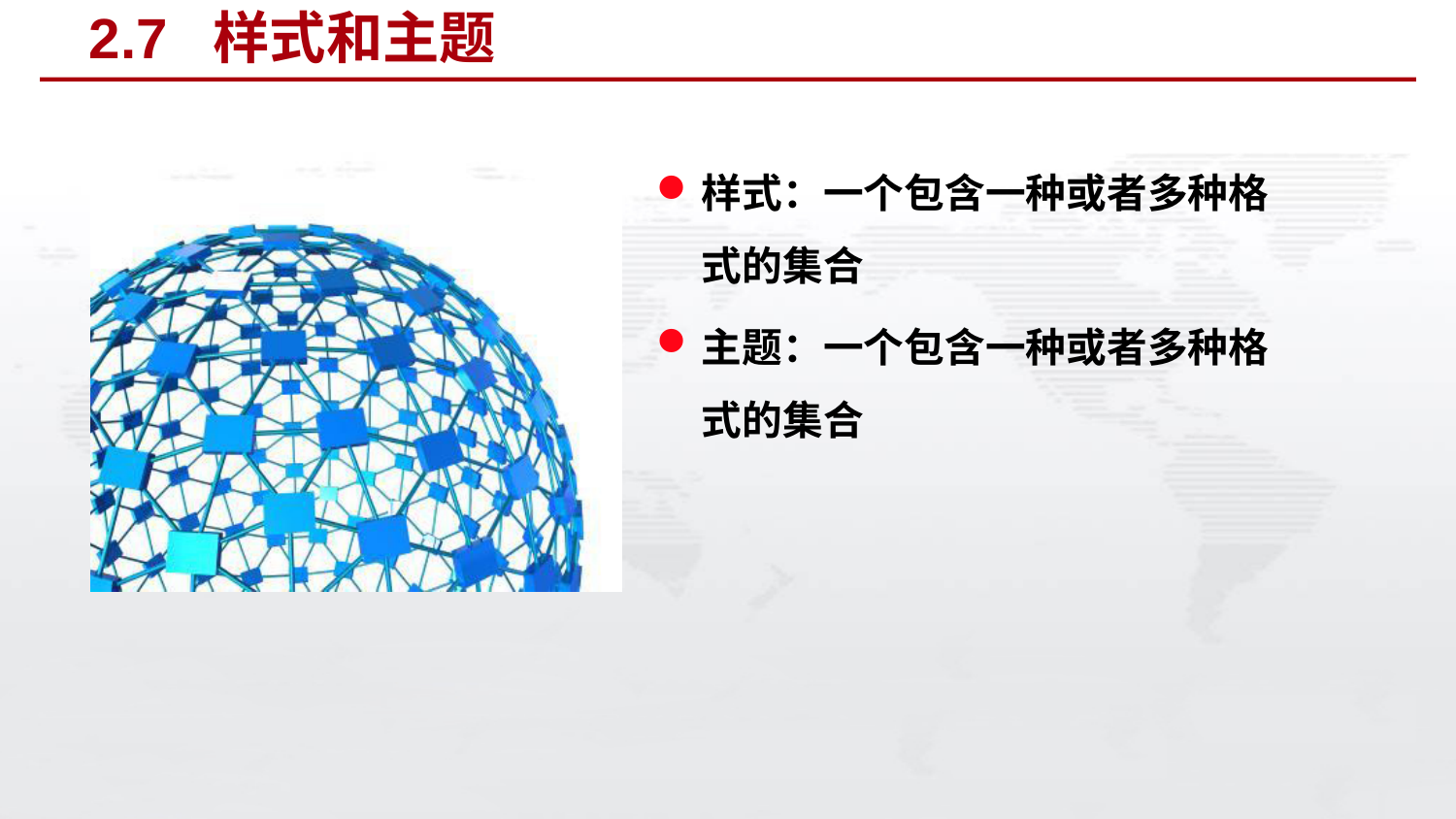

# 2.7  样式和主题
样式：一个包含一种或者多种格式的集合
主题：一个包含一种或者多种格式的集合